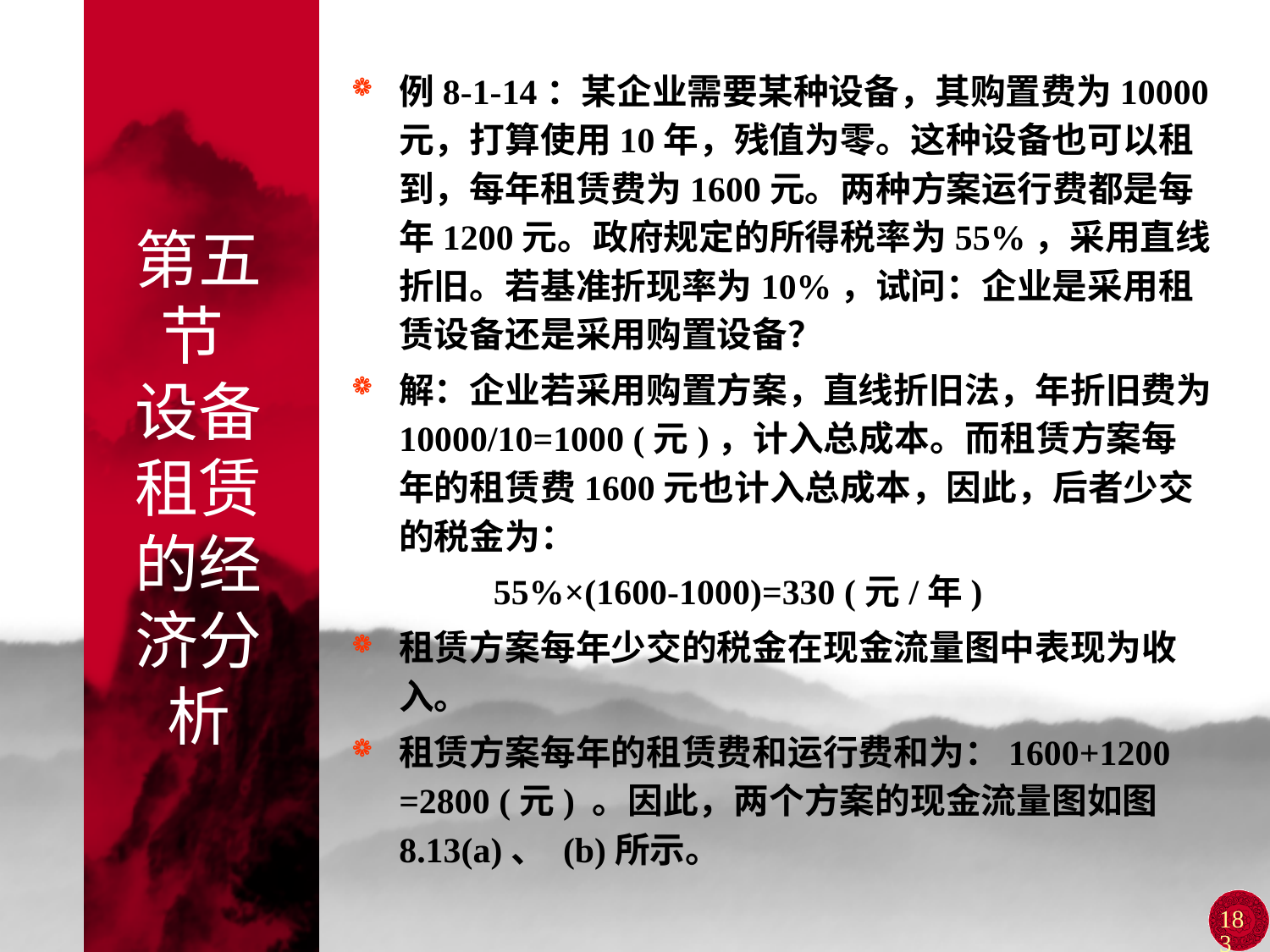

# 第五节  设备租赁的经济分析
例8-1-14：某企业需要某种设备，其购置费为10000元，打算使用10年，残值为零。这种设备也可以租到，每年租赁费为1600元。两种方案运行费都是每年1200元。政府规定的所得税率为55%，采用直线折旧。若基准折现率为10%，试问：企业是采用租赁设备还是采用购置设备？
解：企业若采用购置方案，直线折旧法，年折旧费为10000/10=1000 (元)，计入总成本。而租赁方案每年的租赁费1600元也计入总成本，因此，后者少交的税金为：
                55%×(1600-1000)=330 (元/年)
租赁方案每年少交的税金在现金流量图中表现为收入。
租赁方案每年的租赁费和运行费和为：1600+1200 =2800 (元) 。因此，两个方案的现金流量图如图8.13(a)、 (b)所示。
183